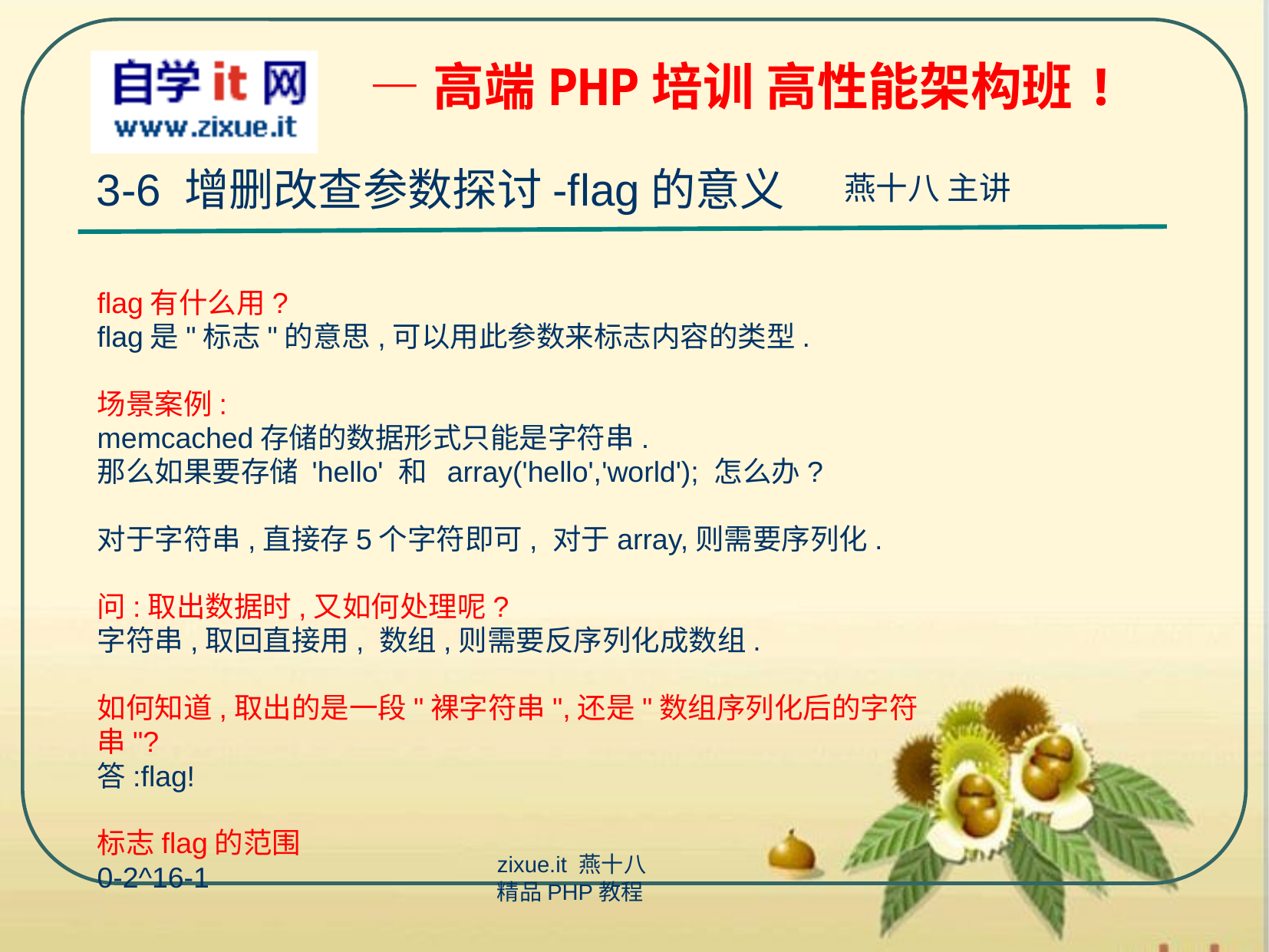

3-6 增删改查参数探讨-flag的意义
flag有什么用?
flag是"标志"的意思,可以用此参数来标志内容的类型.

场景案例:
memcached存储的数据形式只能是字符串.
那么如果要存储 'hello' 和  array('hello','world'); 怎么办?

对于字符串,直接存5个字符即可, 对于array,则需要序列化.

问:取出数据时,又如何处理呢?
字符串,取回直接用, 数组,则需要反序列化成数组.

如何知道,取出的是一段"裸字符串",还是"数组序列化后的字符串"?
答:flag!

标志flag的范围
0-2^16-1
zixue.it 燕十八
精品PHP教程